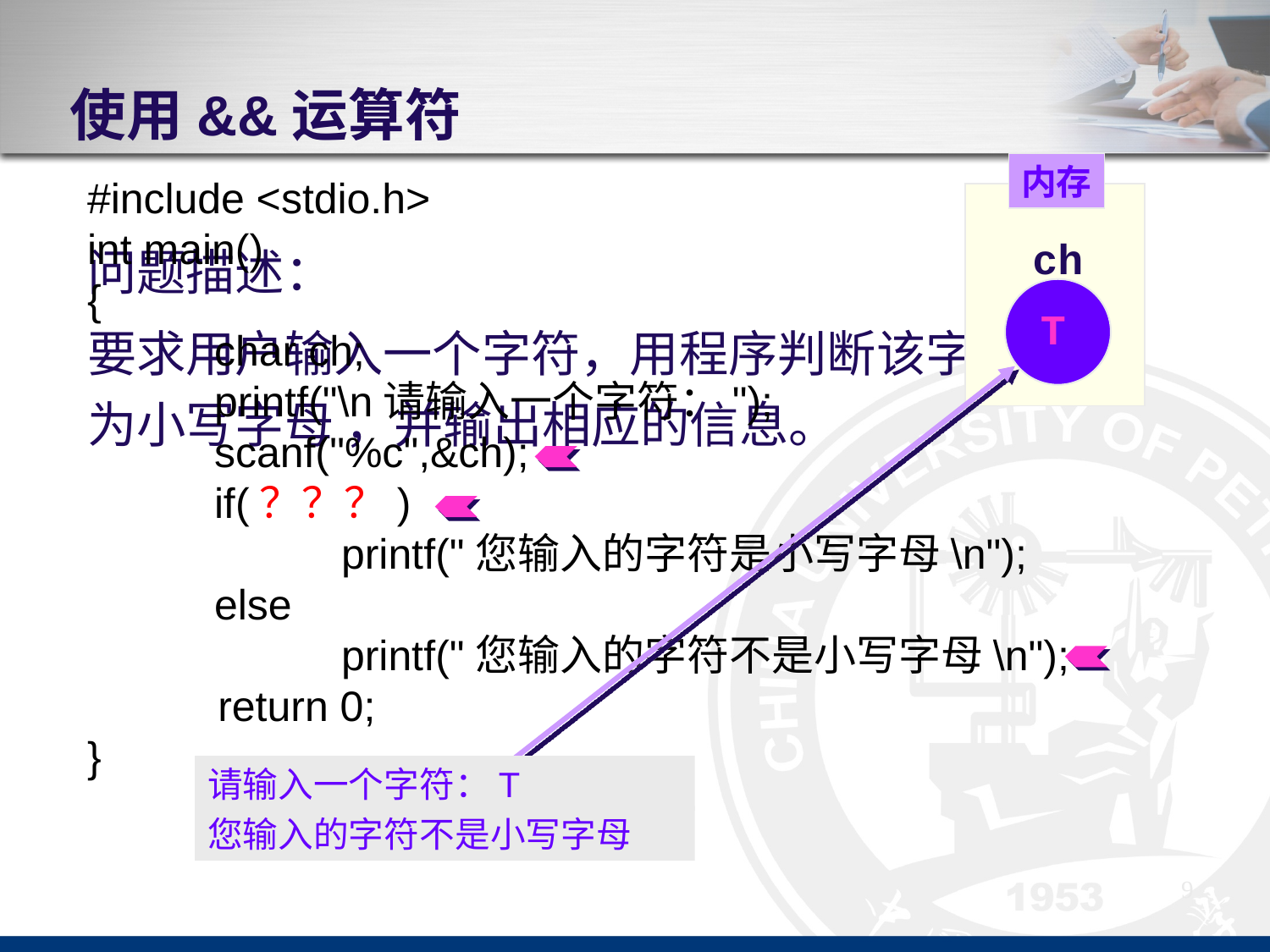

# 使用&&运算符
内存

#include <stdio.h>
int main()
{
	char ch;
	printf("\n请输入一个字符：");
	scanf("%c",&ch);
	if(？？？)
		printf("您输入的字符是小写字母\n");
	else
		printf("您输入的字符不是小写字母\n");
           return 0;
}
问题描述：
要求用户输入一个字符，用程序判断该字符是否为小写字母 ，并输出相应的信息。
ch

T

请输入一个字符：T
您输入的字符不是小写字母
9